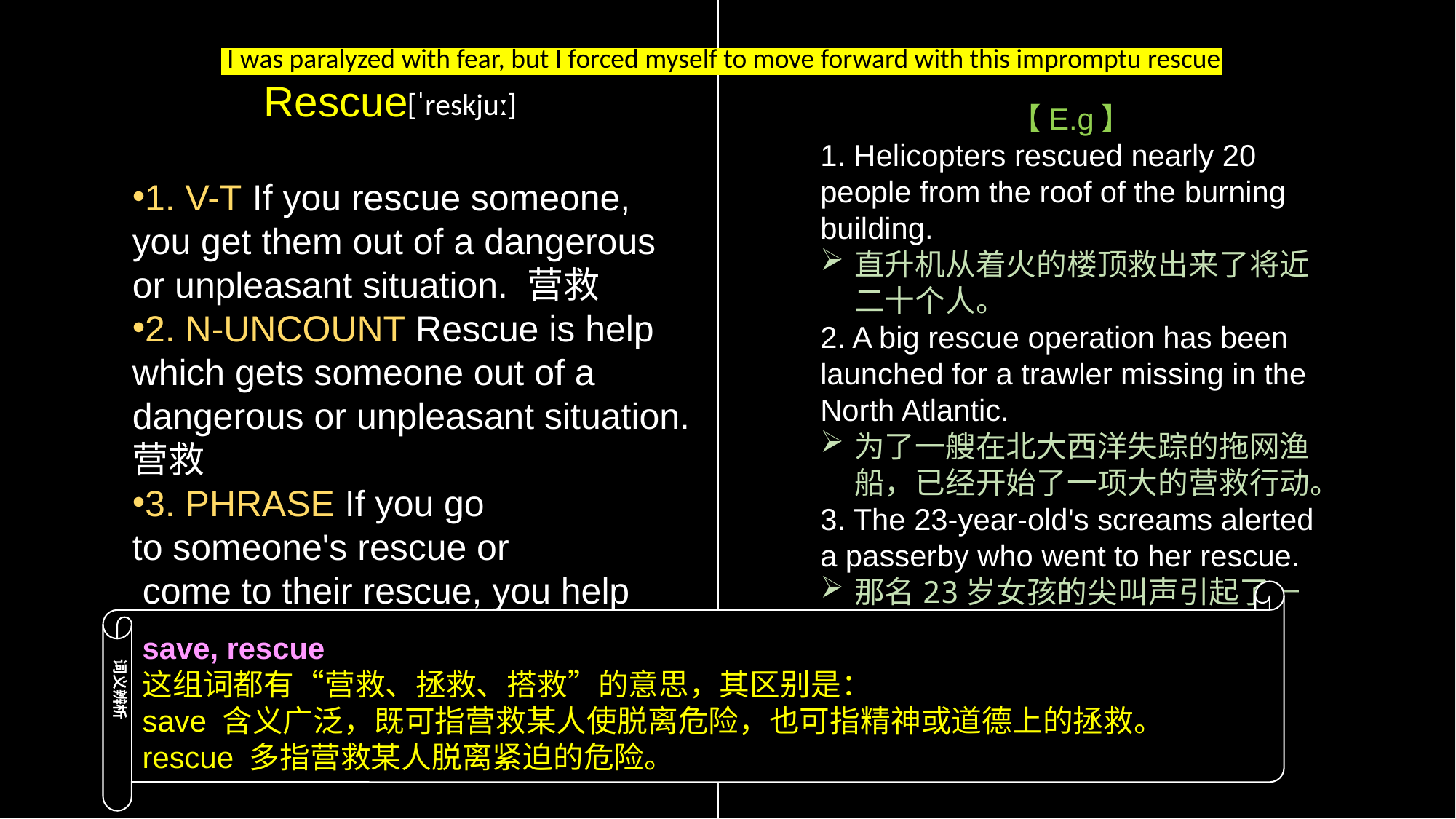

I was paralyzed with fear, but I forced myself to move forward with this impromptu rescue
Rescue
[ˈreskjuː]
【E.g】
1. Helicopters rescued nearly 20 people from the roof of the burning building.
直升机从着火的楼顶救出来了将近二十个人。
2. A big rescue operation has been launched for a trawler missing in the North Atlantic.
为了一艘在北大西洋失踪的拖网渔船，已经开始了一项大的营救行动。
3. The 23-year-old's screams alerted a passerby who went to her rescue.
那名23岁女孩的尖叫声引起了一个过路人的警觉，他救了她。
1. V-T If you rescue someone, you get them out of a dangerous or unpleasant situation. 营救
2. N-UNCOUNT Rescue is help which gets someone out of a dangerous or unpleasant situation. 营救
3. PHRASE If you go to someone's rescue or
 come to their rescue, you help them when they are in danger or difficulty.  营救某人

All the UI building blocks you need, from radio buttons to navigation controls.
Make your app stand out with color, typography, acrylic, and reveal.
READ MORE >
READ MORE >

save, rescue
这组词都有“营救、拯救、搭救”的意思，其区别是：
save 含义广泛，既可指营救某人使脱离危险，也可指精神或道德上的拯救。
rescue 多指营救某人脱离紧迫的危险。

词义辨析
5
6